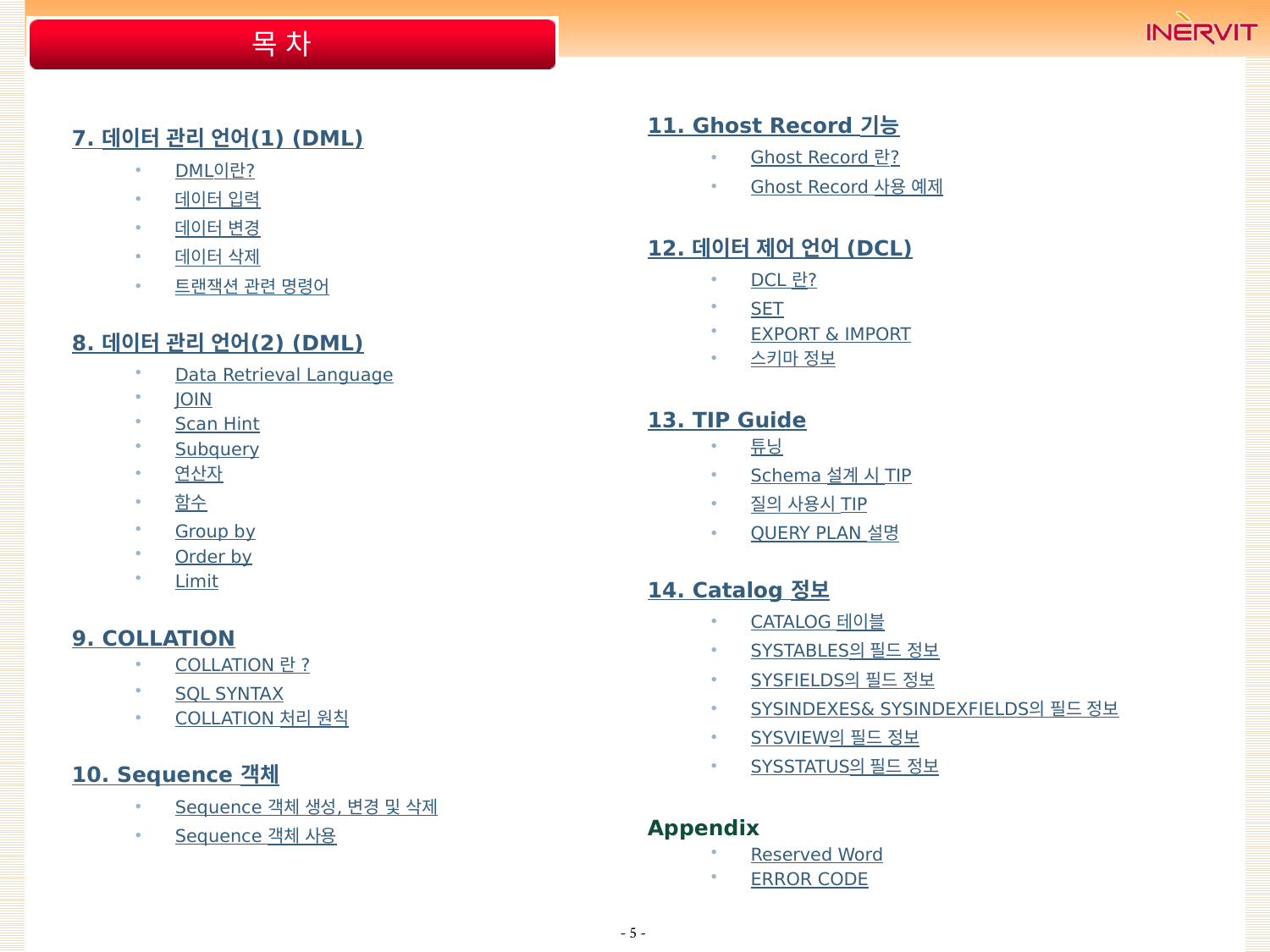

# 목 차

11. Ghost Record 기능
Ghost Record 란?
Ghost Record 사용 예제

12. 데이터 제어 언어 (DCL)
DCL 란?
SET
EXPORT & IMPORT
스키마 정보

13. TIP Guide
튜닝
Schema 설계 시 TIP
질의 사용시 TIP
QUERY PLAN 설명

14. Catalog 정보
CATALOG 테이블
SYSTABLES의 필드 정보
SYSFIELDS의 필드 정보
SYSINDEXES& SYSINDEXFIELDS의 필드 정보
SYSVIEW의 필드 정보
SYSSTATUS의 필드 정보

Appendix
Reserved Word
ERROR CODE

7. 데이터 관리 언어(1) (DML)
DML이란?
데이터 입력
데이터 변경
데이터 삭제
트랜잭션 관련 명령어

8. 데이터 관리 언어(2) (DML)
Data Retrieval Language
JOIN
Scan Hint
Subquery
연산자
함수
Group by
Order by
Limit

9. COLLATION
COLLATION 란 ?
SQL SYNTAX
COLLATION 처리 원칙

10. Sequence 객체
Sequence 객체 생성, 변경 및 삭제
Sequence 객체 사용

- 5 -